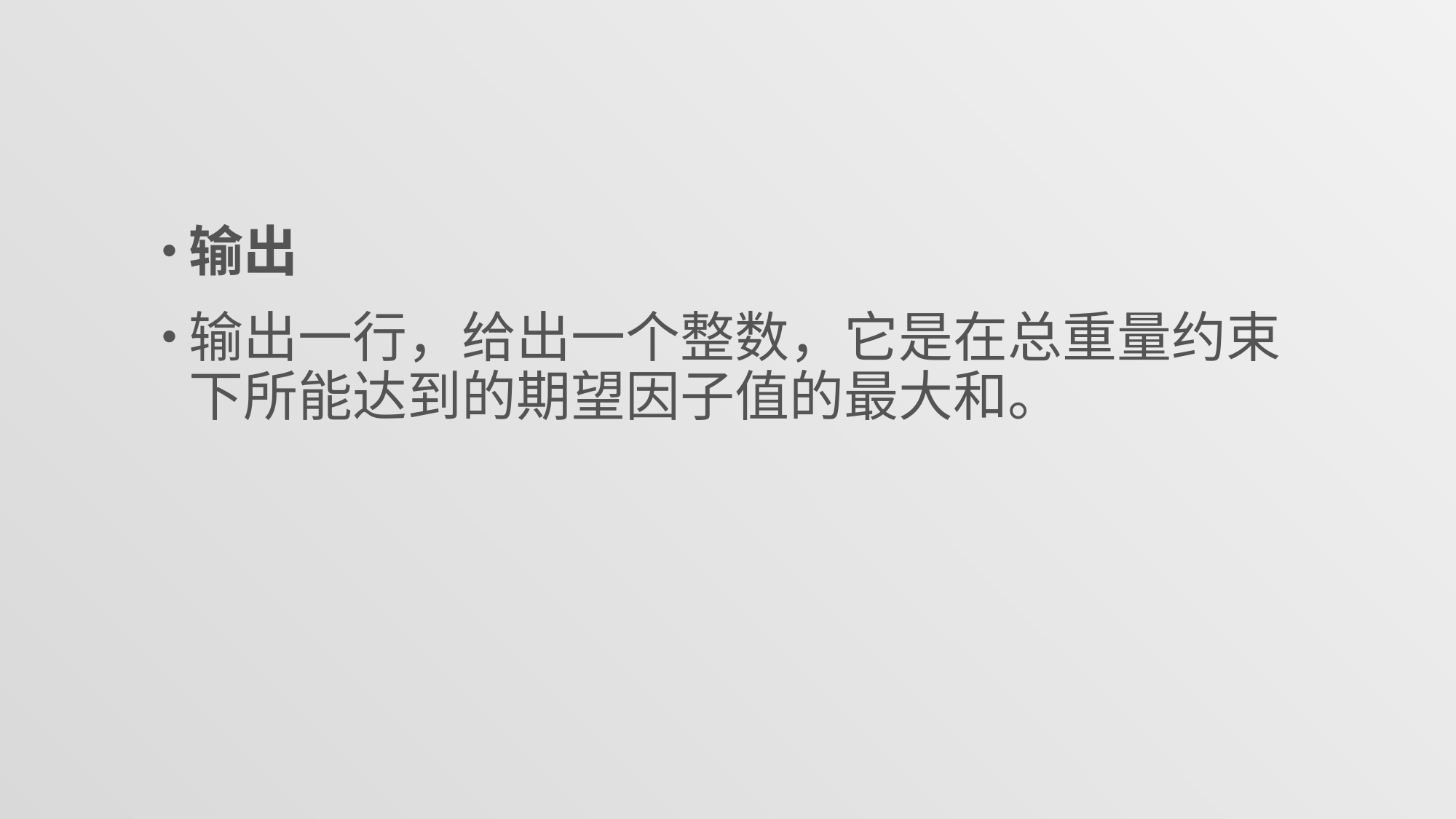

#
输出
输出一行，给出一个整数，它是在总重量约束下所能达到的期望因子值的最大和。